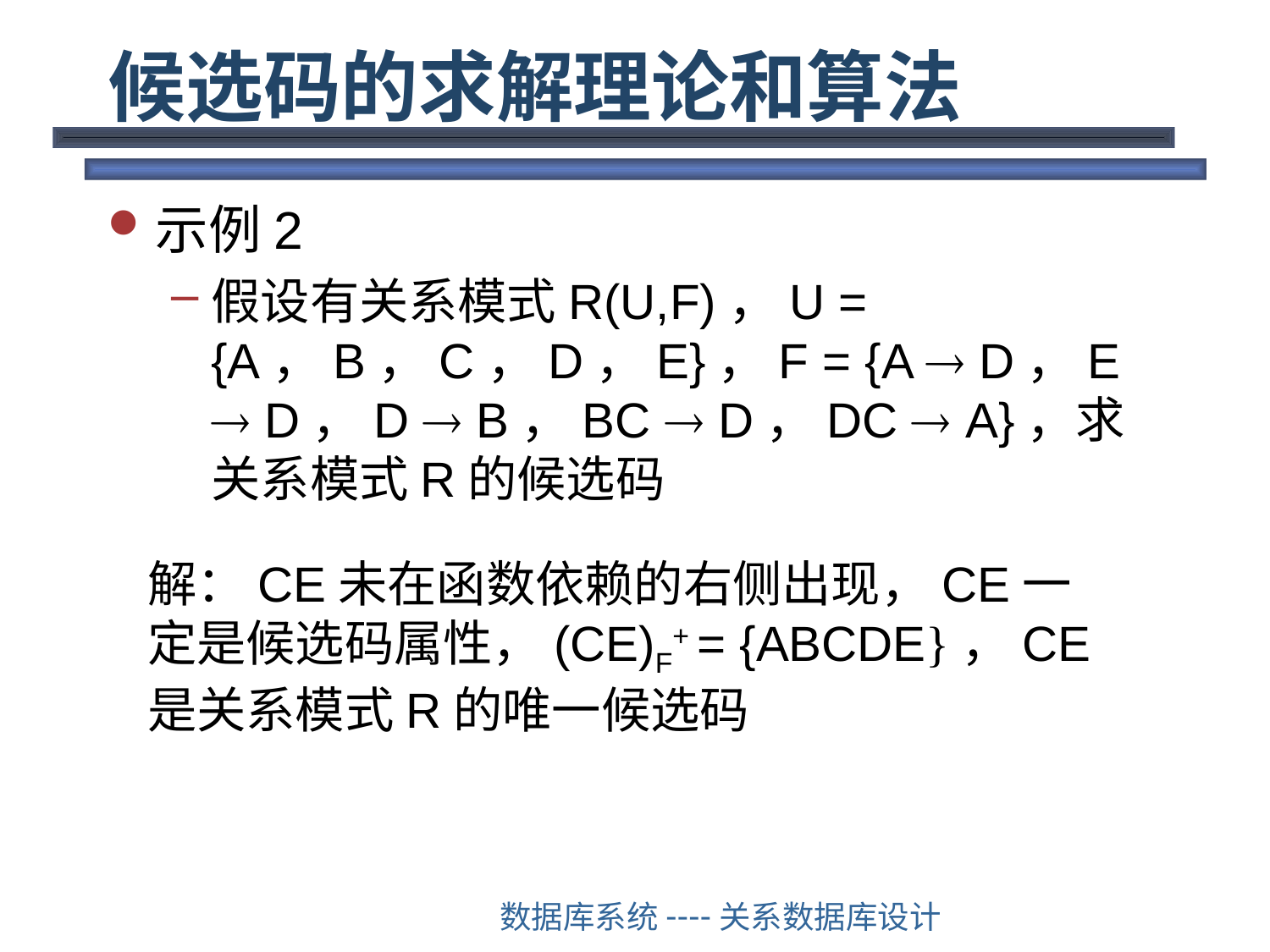

# 候选码的求解理论和算法
示例2
假设有关系模式R(U,F)，U = {A，B，C，D，E}，F = {A → D，E → D，D → B，BC → D，DC → A}，求关系模式R的候选码

解：CE未在函数依赖的右侧出现，CE一定是候选码属性，(CE)F+ = {ABCDE}，CE是关系模式R的唯一候选码

数据库系统----关系数据库设计